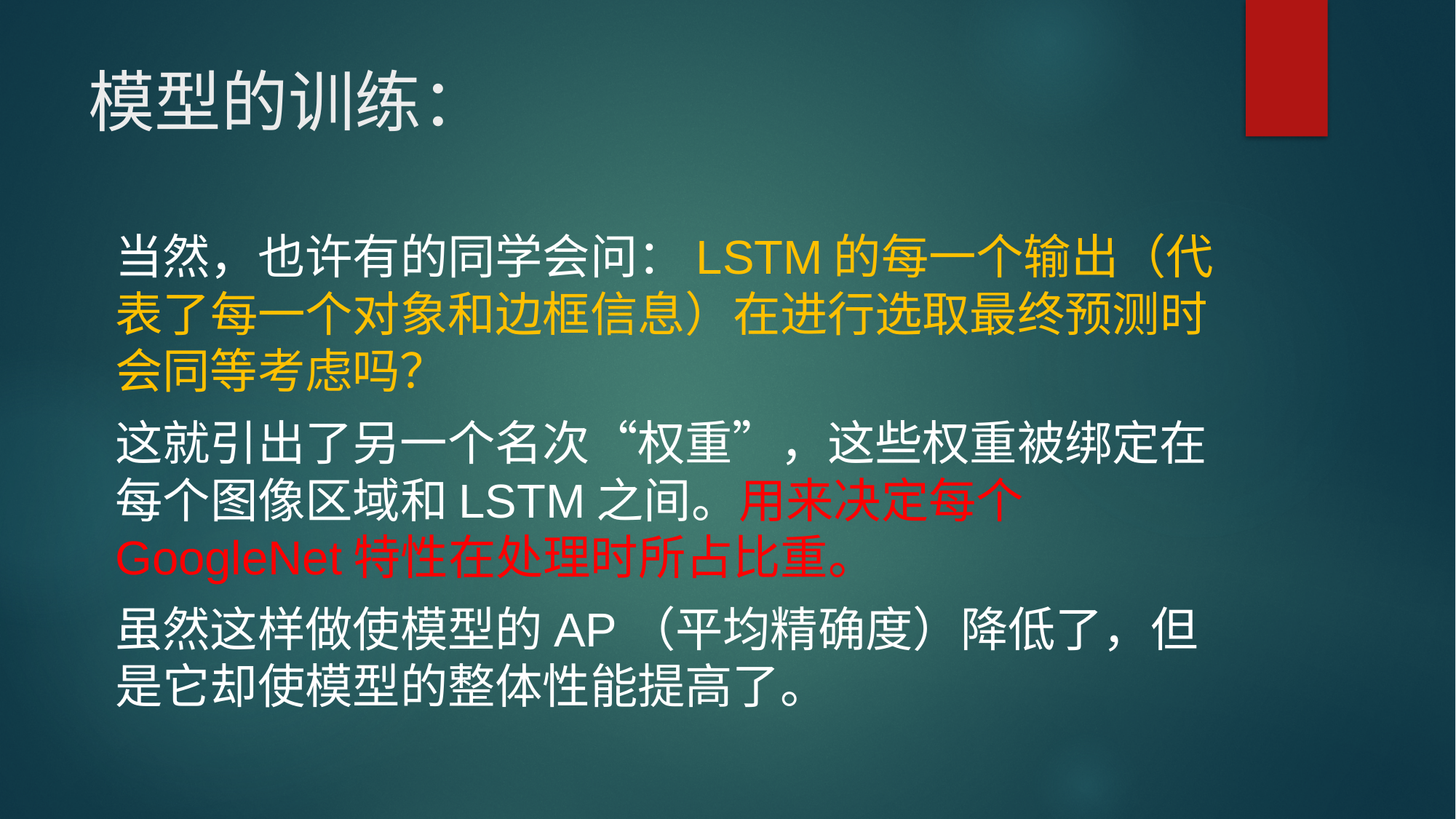

# 模型的训练：
当然，也许有的同学会问：LSTM的每一个输出（代表了每一个对象和边框信息）在进行选取最终预测时会同等考虑吗？
这就引出了另一个名次“权重”，这些权重被绑定在每个图像区域和LSTM之间。用来决定每个GoogleNet特性在处理时所占比重。
虽然这样做使模型的AP（平均精确度）降低了，但是它却使模型的整体性能提高了。